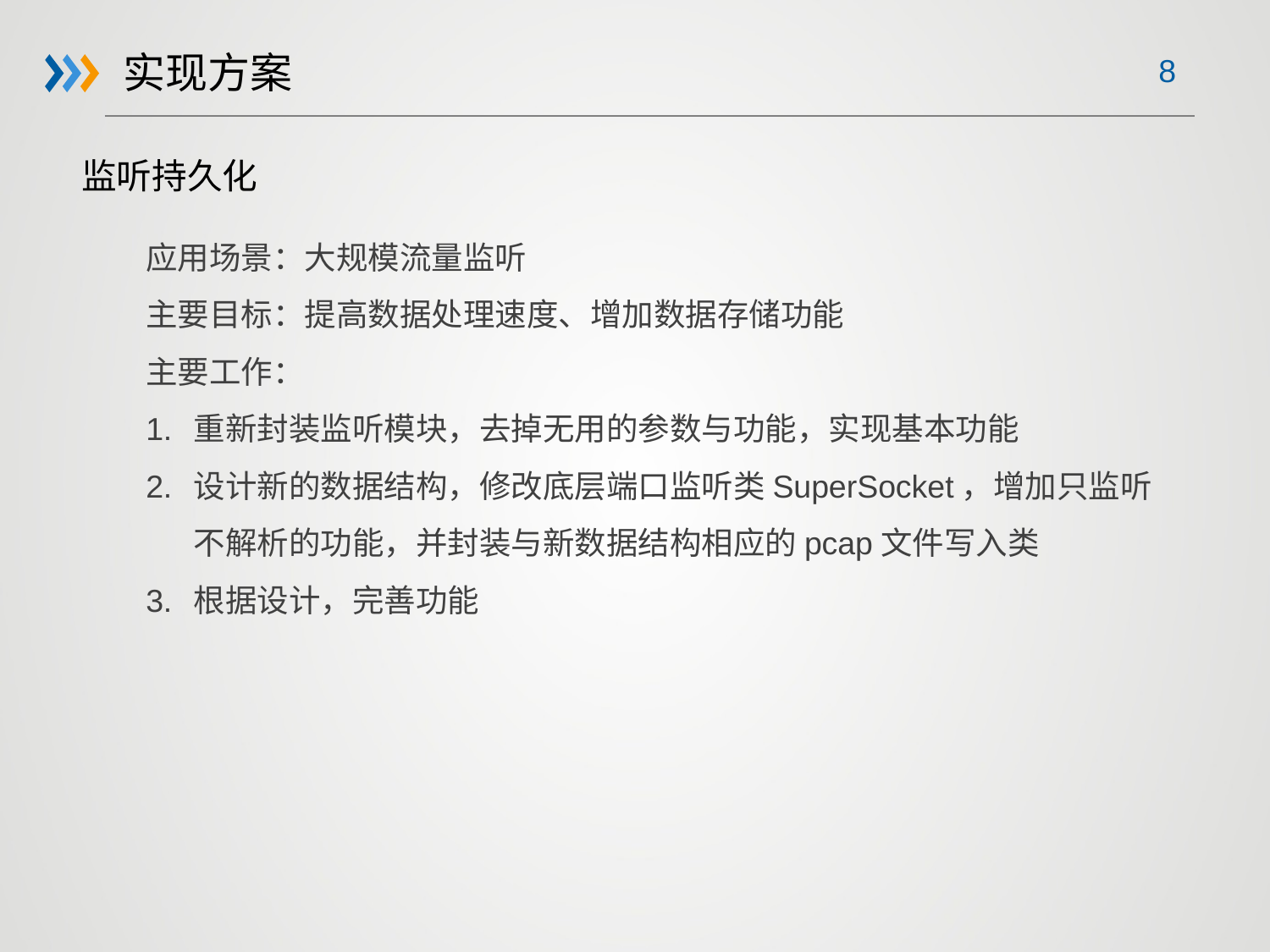

实现方案
监听持久化
应用场景：大规模流量监听
主要目标：提高数据处理速度、增加数据存储功能
主要工作：
重新封装监听模块，去掉无用的参数与功能，实现基本功能
设计新的数据结构，修改底层端口监听类SuperSocket，增加只监听不解析的功能，并封装与新数据结构相应的pcap文件写入类
根据设计，完善功能